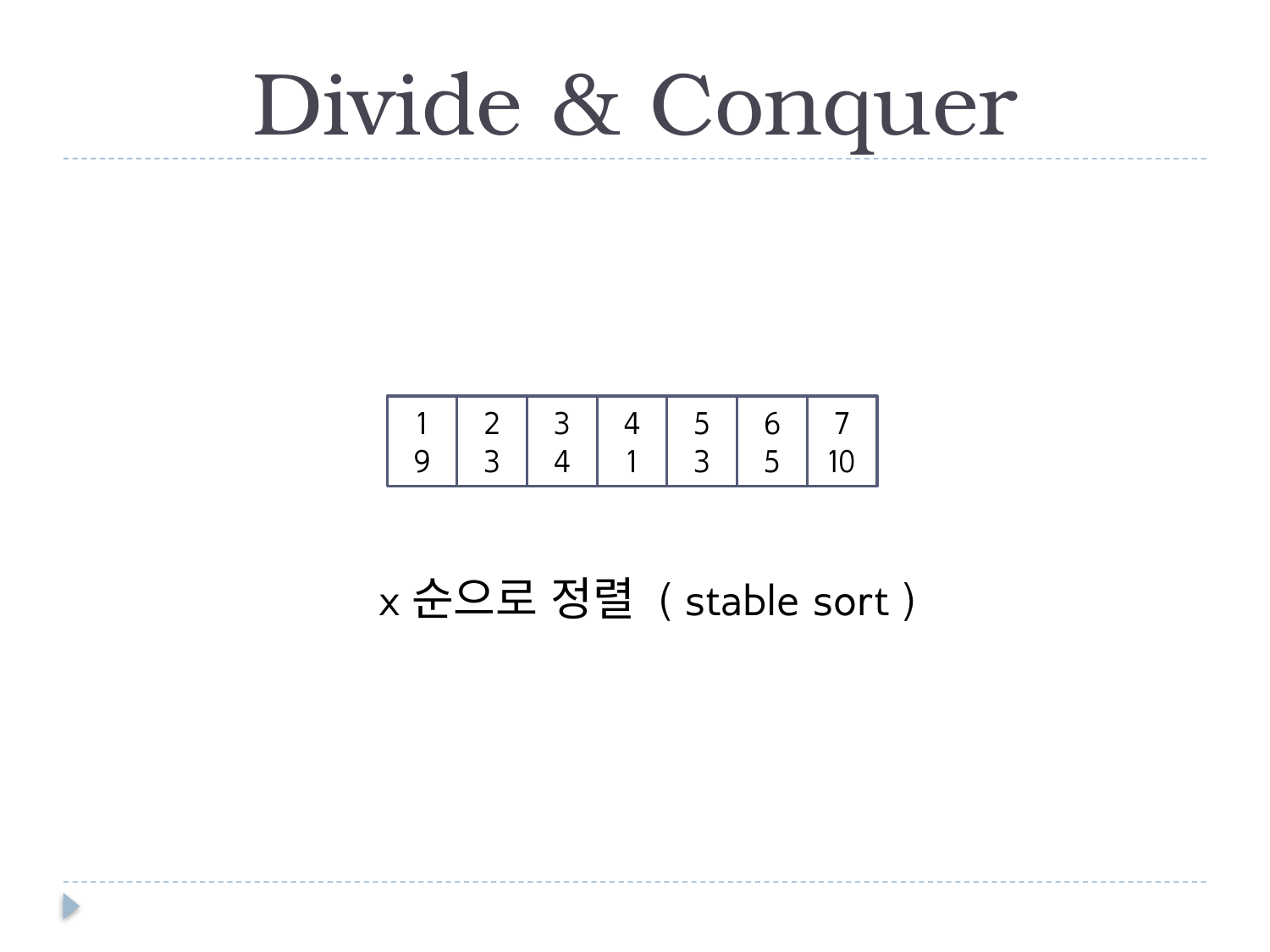

# Divide & Conquer

                      x순으로 정렬 ( stable sort )
1
9
2
3
3
4
4
1
5
3
6
5
7
10